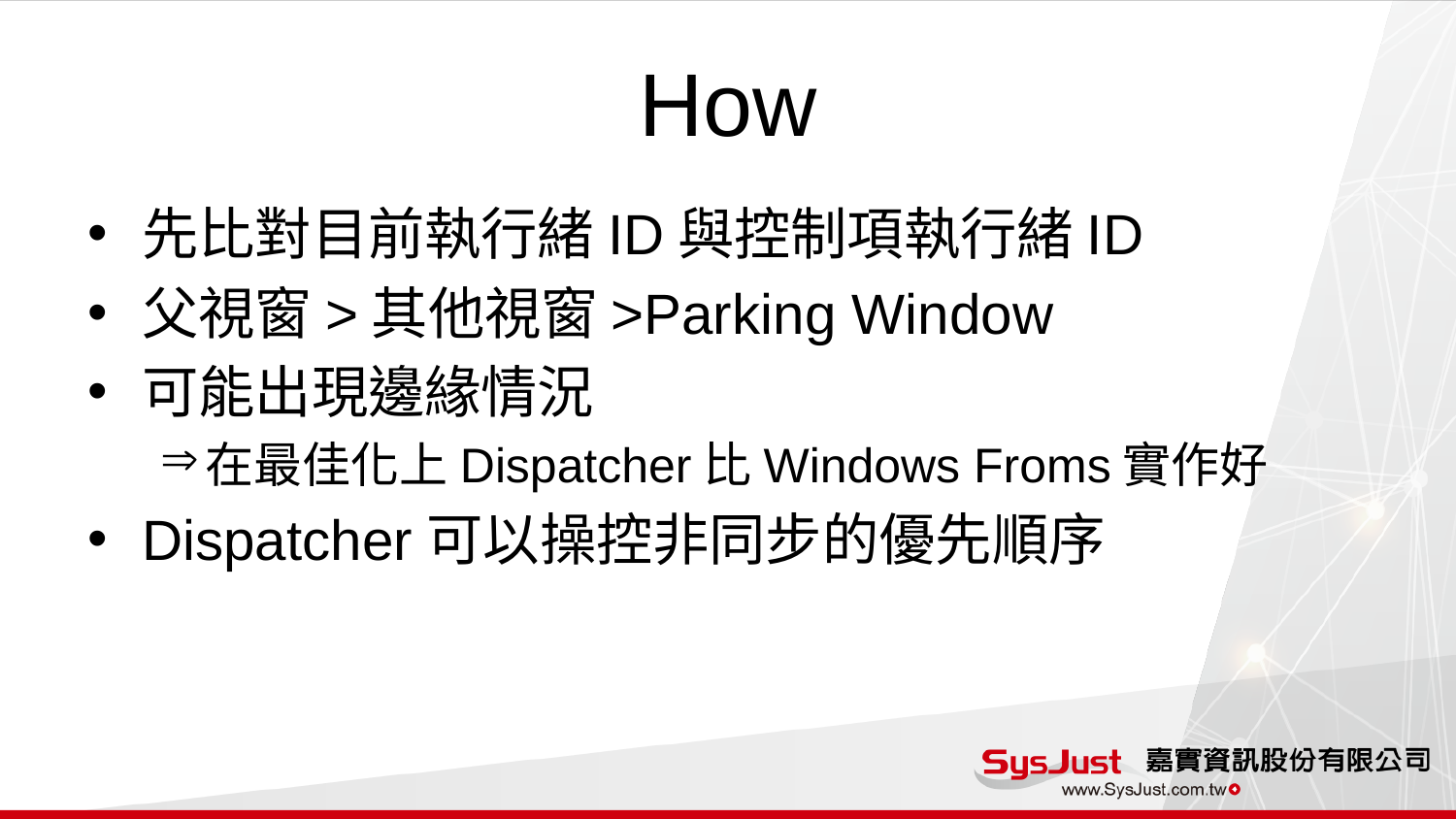

# How
先比對目前執行緒ID與控制項執行緒ID
父視窗>其他視窗>Parking Window
可能出現邊緣情況
在最佳化上Dispatcher比Windows Froms實作好
Dispatcher可以操控非同步的優先順序